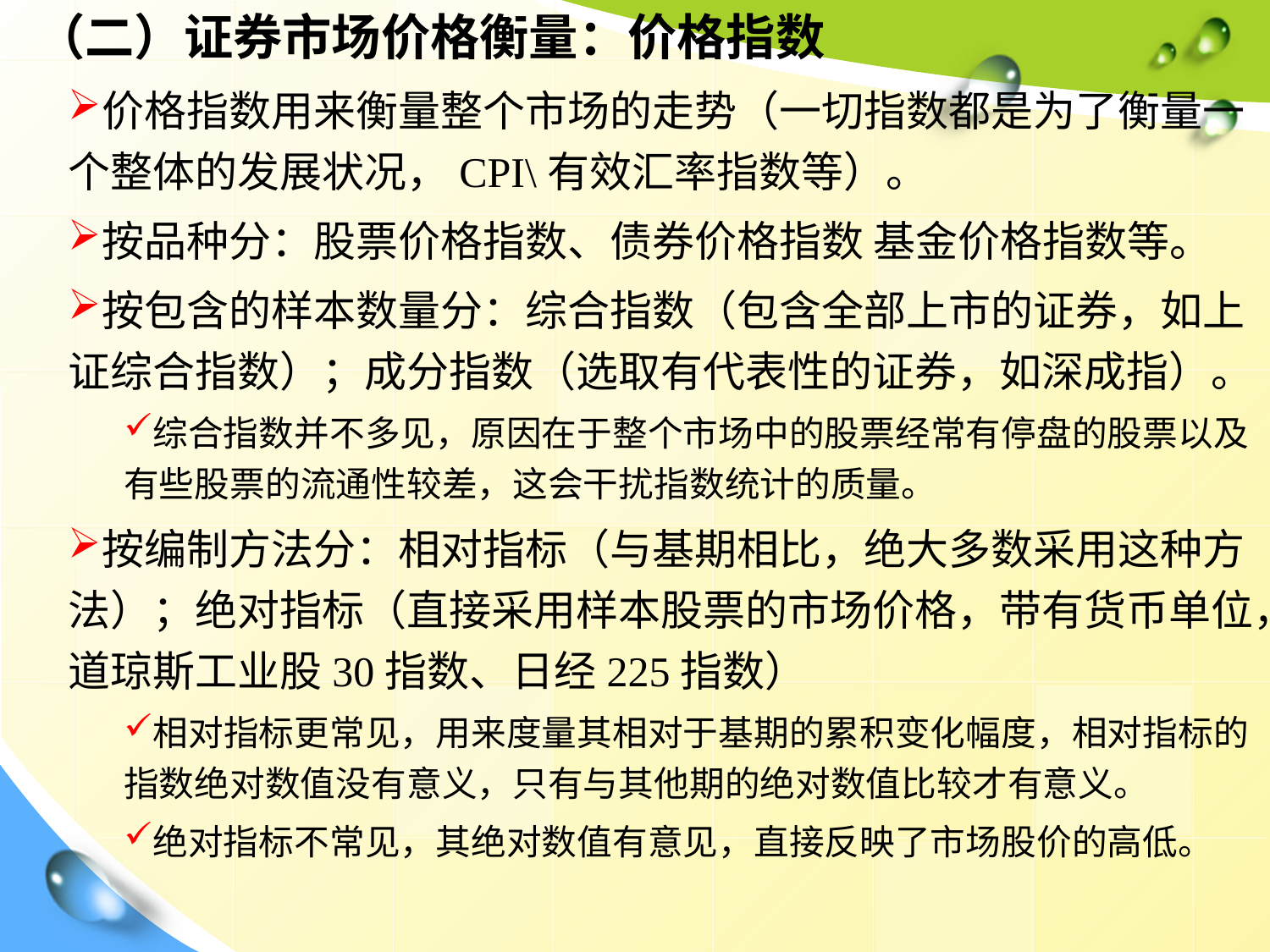

（二）证券市场价格衡量：价格指数
价格指数用来衡量整个市场的走势（一切指数都是为了衡量一个整体的发展状况，CPI\有效汇率指数等）。
按品种分：股票价格指数、债券价格指数 基金价格指数等。
按包含的样本数量分：综合指数（包含全部上市的证券，如上证综合指数）；成分指数（选取有代表性的证券，如深成指）。
综合指数并不多见，原因在于整个市场中的股票经常有停盘的股票以及有些股票的流通性较差，这会干扰指数统计的质量。
按编制方法分：相对指标（与基期相比，绝大多数采用这种方法）；绝对指标（直接采用样本股票的市场价格，带有货币单位，道琼斯工业股30指数、日经225指数）
相对指标更常见，用来度量其相对于基期的累积变化幅度，相对指标的指数绝对数值没有意义，只有与其他期的绝对数值比较才有意义。
绝对指标不常见，其绝对数值有意见，直接反映了市场股价的高低。